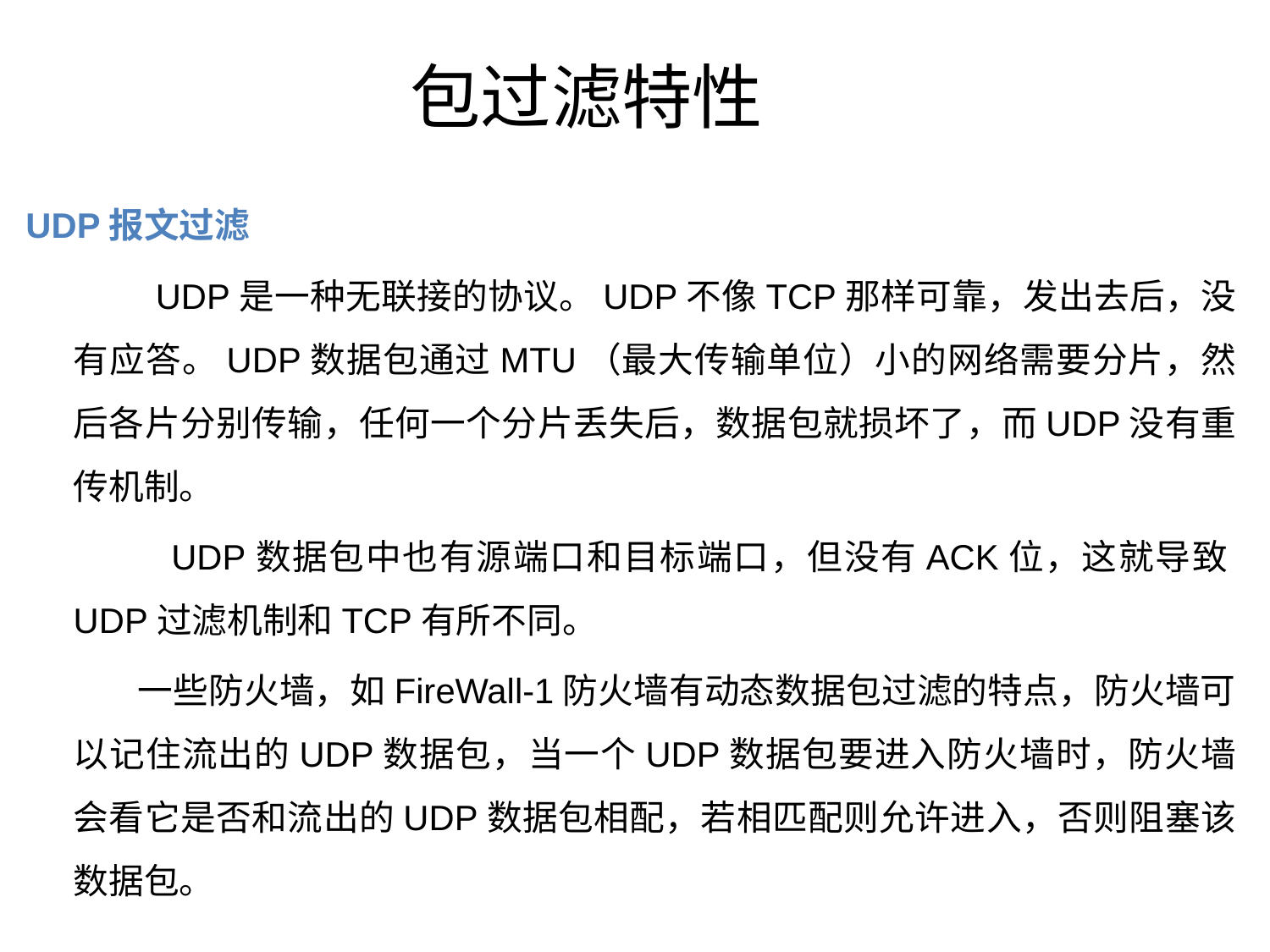

# 包过滤特性
UDP报文过滤
             UDP是一种无联接的协议。UDP不像TCP那样可靠，发出去后，没有应答。UDP数据包通过MTU（最大传输单位）小的网络需要分片，然后各片分别传输，任何一个分片丢失后，数据包就损坏了，而UDP没有重传机制。
             UDP数据包中也有源端口和目标端口，但没有ACK位，这就导致UDP过滤机制和TCP有所不同。
             一些防火墙，如FireWall-1防火墙有动态数据包过滤的特点，防火墙可以记住流出的UDP数据包，当一个UDP数据包要进入防火墙时，防火墙会看它是否和流出的UDP数据包相配，若相匹配则允许进入，否则阻塞该数据包。